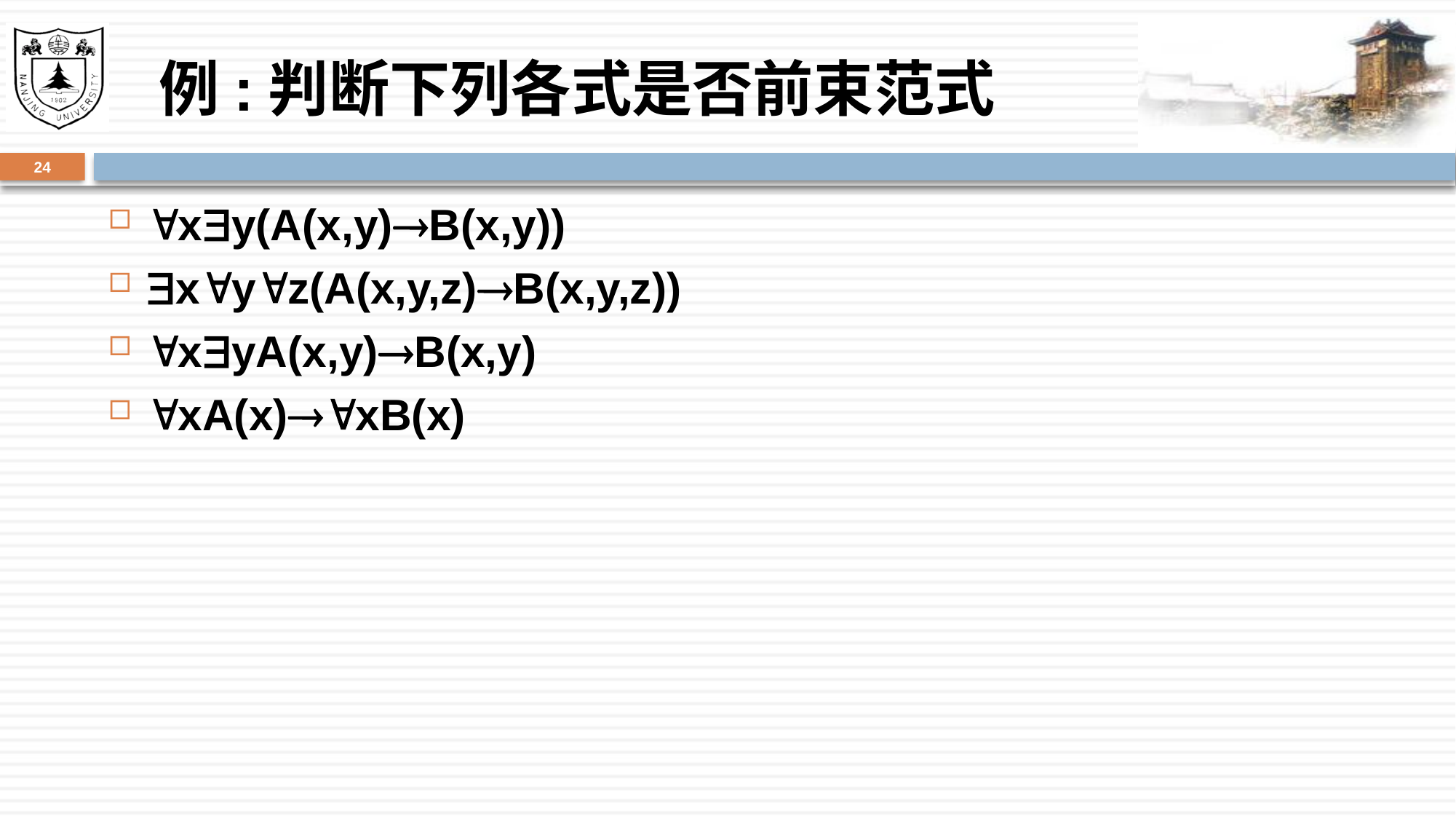

# 例:判断下列各式是否前束范式
24
∀x∃y(A(x,y)→B(x,y))
∃x∀y∀z(A(x,y,z)→B(x,y,z))
∀x∃yA(x,y)→B(x,y)
∀xA(x)→∀xB(x)